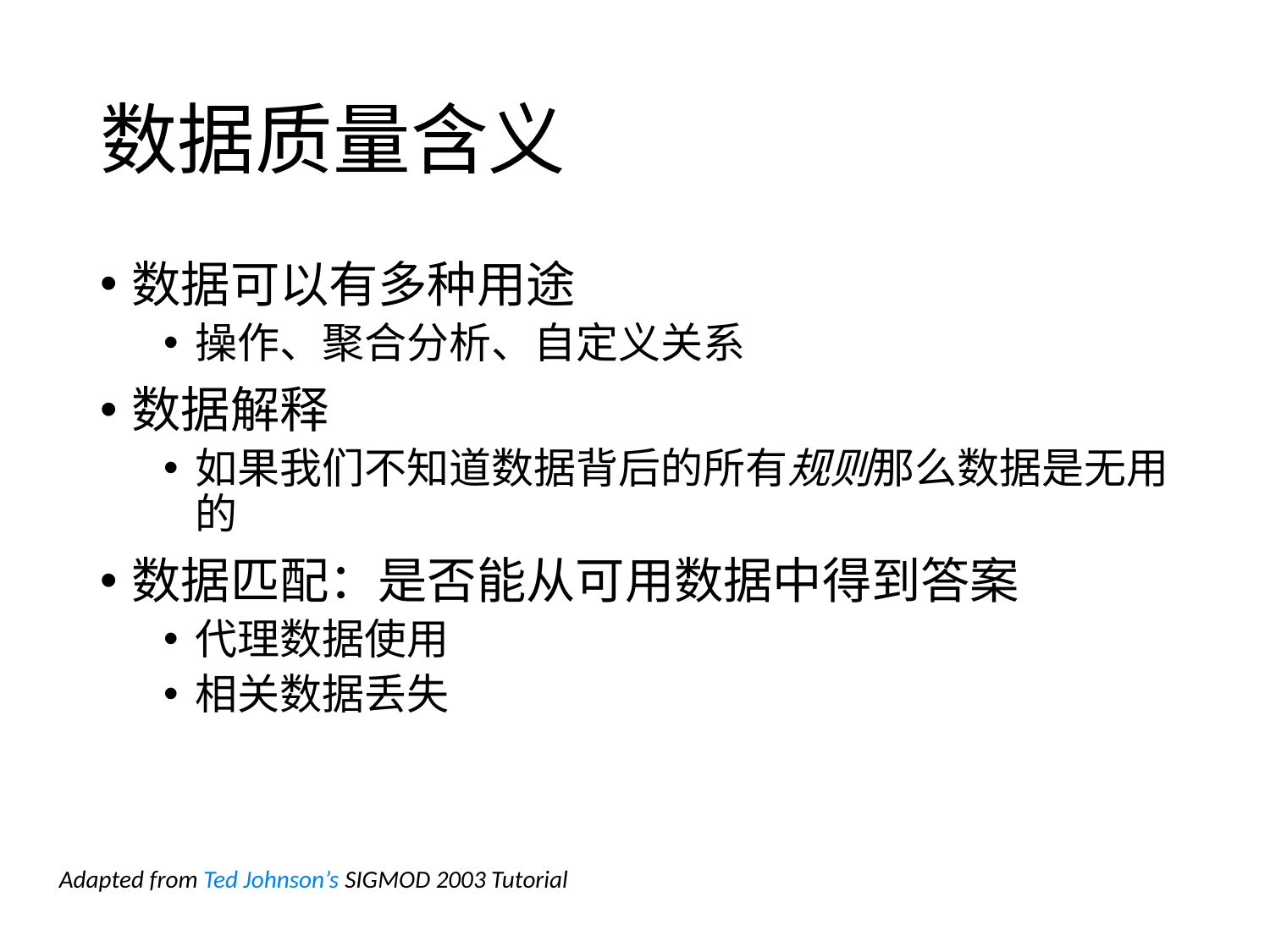

# 数据质量含义
数据可以有多种用途
操作、聚合分析、自定义关系
数据解释
如果我们不知道数据背后的所有规则那么数据是无用的
数据匹配：是否能从可用数据中得到答案
代理数据使用
相关数据丢失
Adapted from Ted Johnson’s SIGMOD 2003 Tutorial